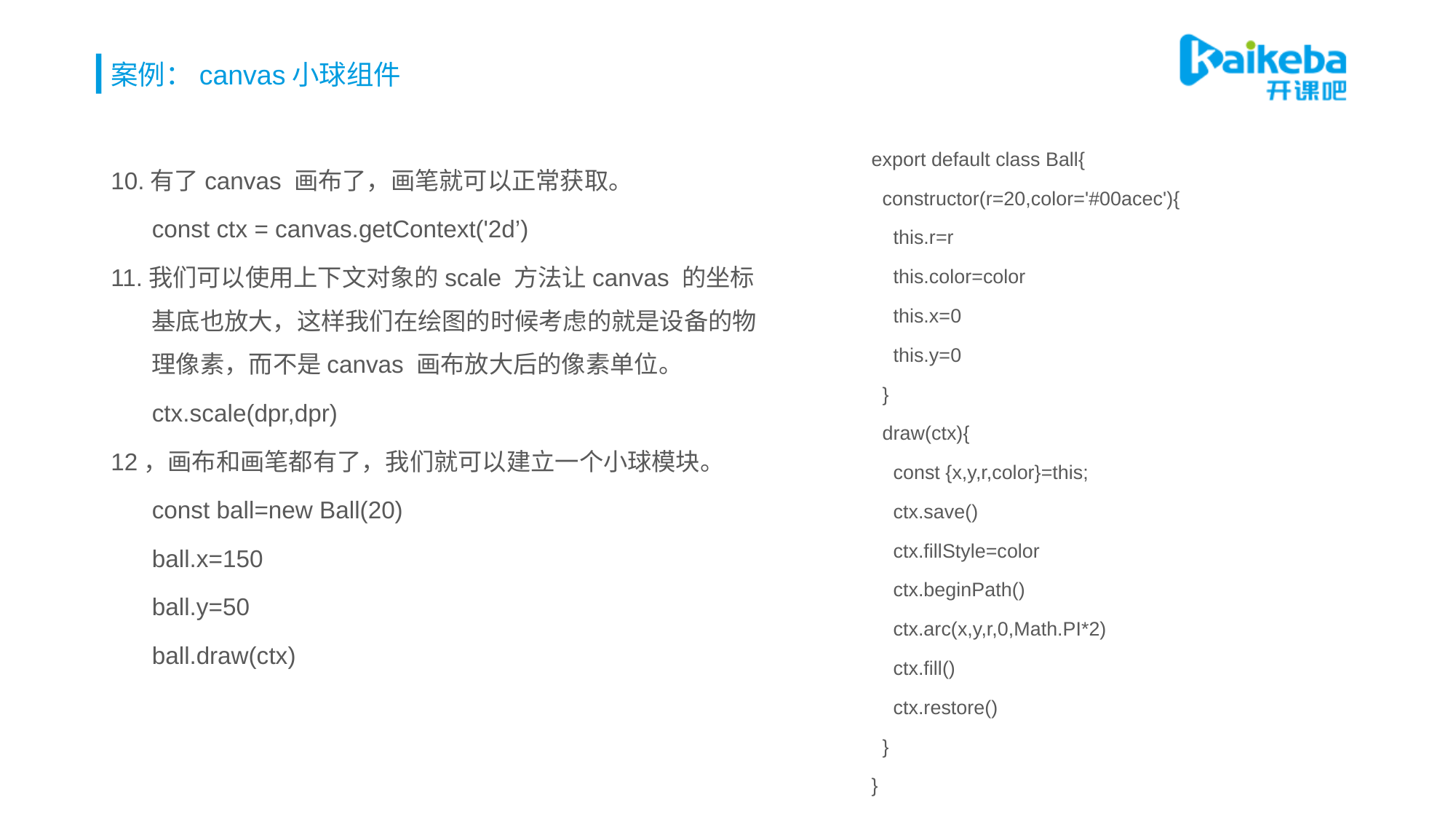

# 案例：canvas小球组件
export default class Ball{
  constructor(r=20,color='#00acec'){
    this.r=r
    this.color=color
    this.x=0
    this.y=0
  }
  draw(ctx){
    const {x,y,r,color}=this;
    ctx.save()
    ctx.fillStyle=color
    ctx.beginPath()
    ctx.arc(x,y,r,0,Math.PI*2)
    ctx.fill()
    ctx.restore()
  }
}
10.有了canvas 画布了，画笔就可以正常获取。
	const ctx = canvas.getContext('2d’)
11.我们可以使用上下文对象的scale 方法让canvas 的坐标基底也放大，这样我们在绘图的时候考虑的就是设备的物理像素，而不是canvas 画布放大后的像素单位。
	ctx.scale(dpr,dpr)
12，画布和画笔都有了，我们就可以建立一个小球模块。
 	const ball=new Ball(20)
	ball.x=150
	ball.y=50
	ball.draw(ctx)